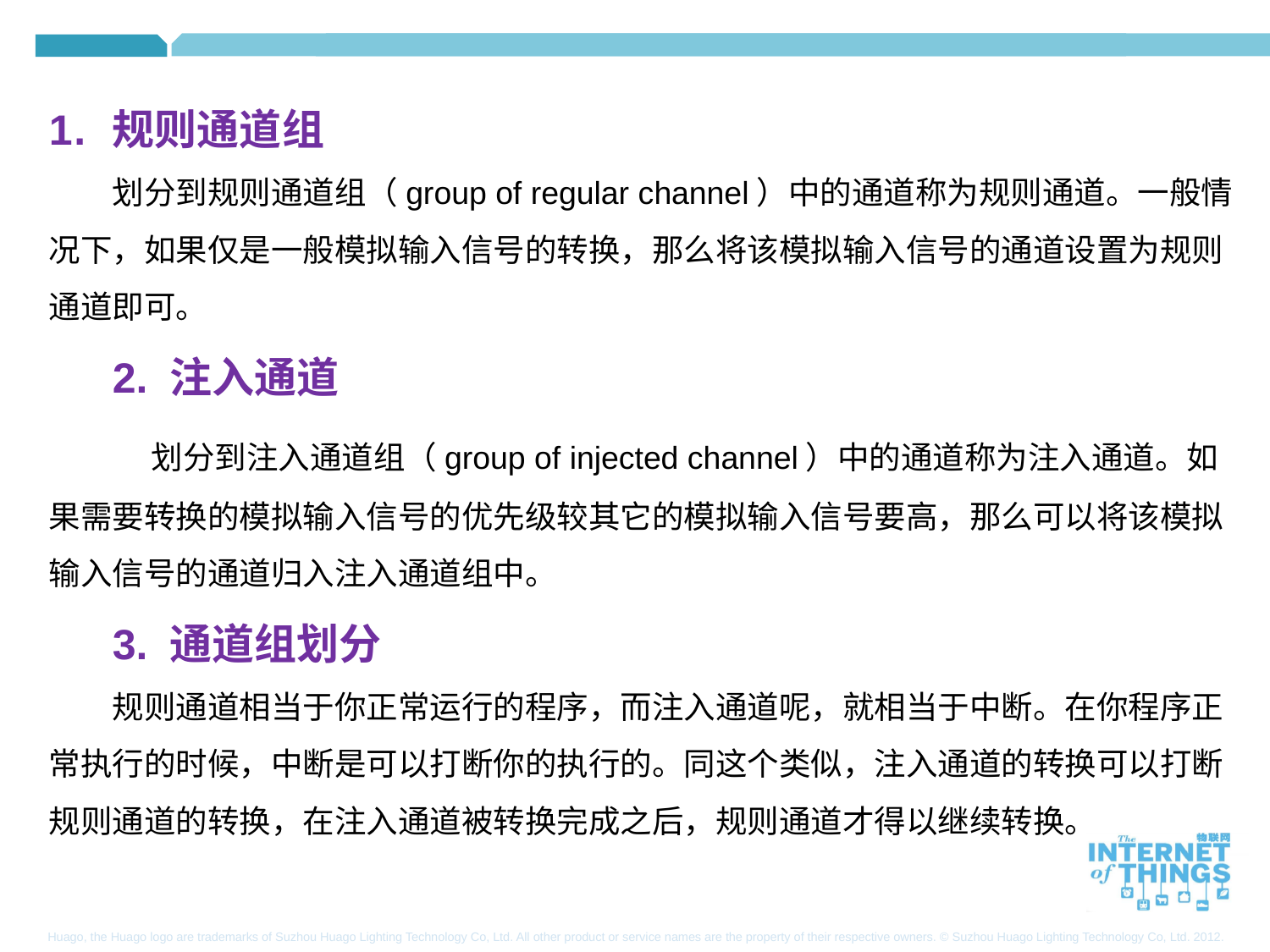

规则通道组
划分到规则通道组（group of regular channel）中的通道称为规则通道。一般情况下，如果仅是一般模拟输入信号的转换，那么将该模拟输入信号的通道设置为规则通道即可。
2. 注入通道
   划分到注入通道组（group of injected channel）中的通道称为注入通道。如果需要转换的模拟输入信号的优先级较其它的模拟输入信号要高，那么可以将该模拟输入信号的通道归入注入通道组中。
3. 通道组划分
规则通道相当于你正常运行的程序，而注入通道呢，就相当于中断。在你程序正常执行的时候，中断是可以打断你的执行的。同这个类似，注入通道的转换可以打断规则通道的转换，在注入通道被转换完成之后，规则通道才得以继续转换。